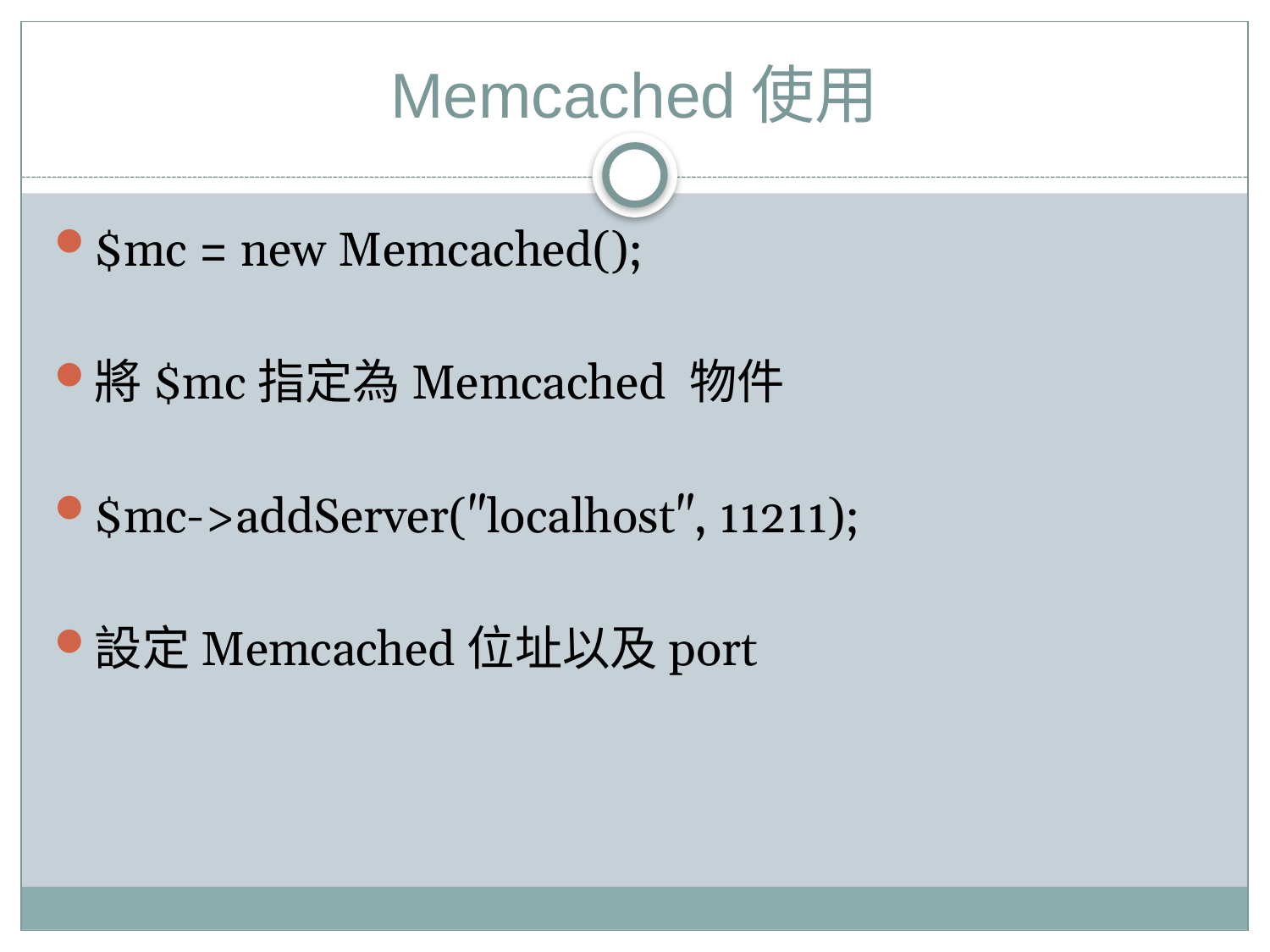

# Memcached使用
$mc = new Memcached();

將$mc指定為Memcached 物件

$mc->addServer("localhost", 11211);

設定Memcached位址以及port